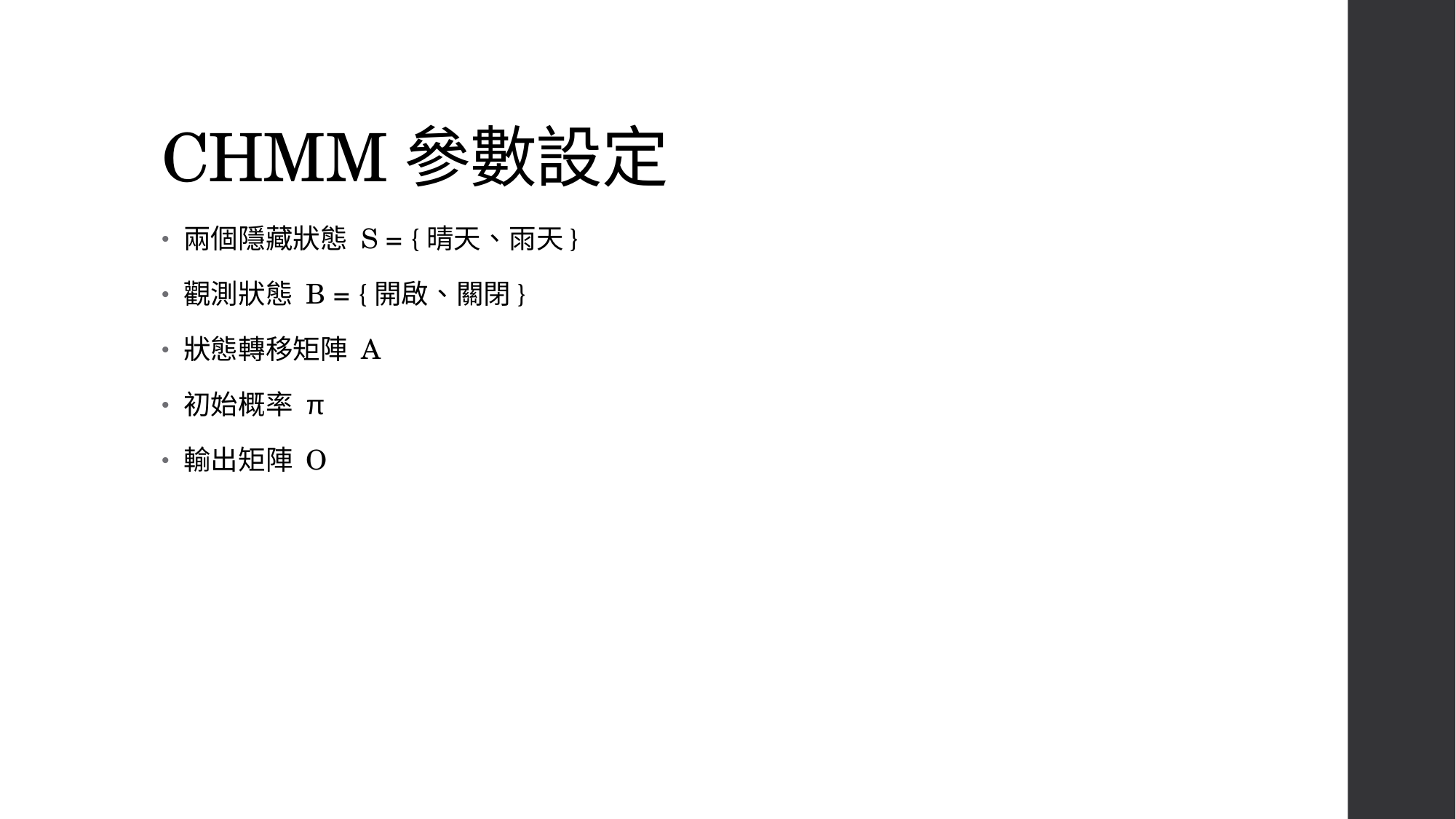

# CHMM參數設定
兩個隱藏狀態 S = {晴天、雨天}
觀測狀態 B = {開啟、關閉}
狀態轉移矩陣 A
初始概率 π
輸出矩陣 O